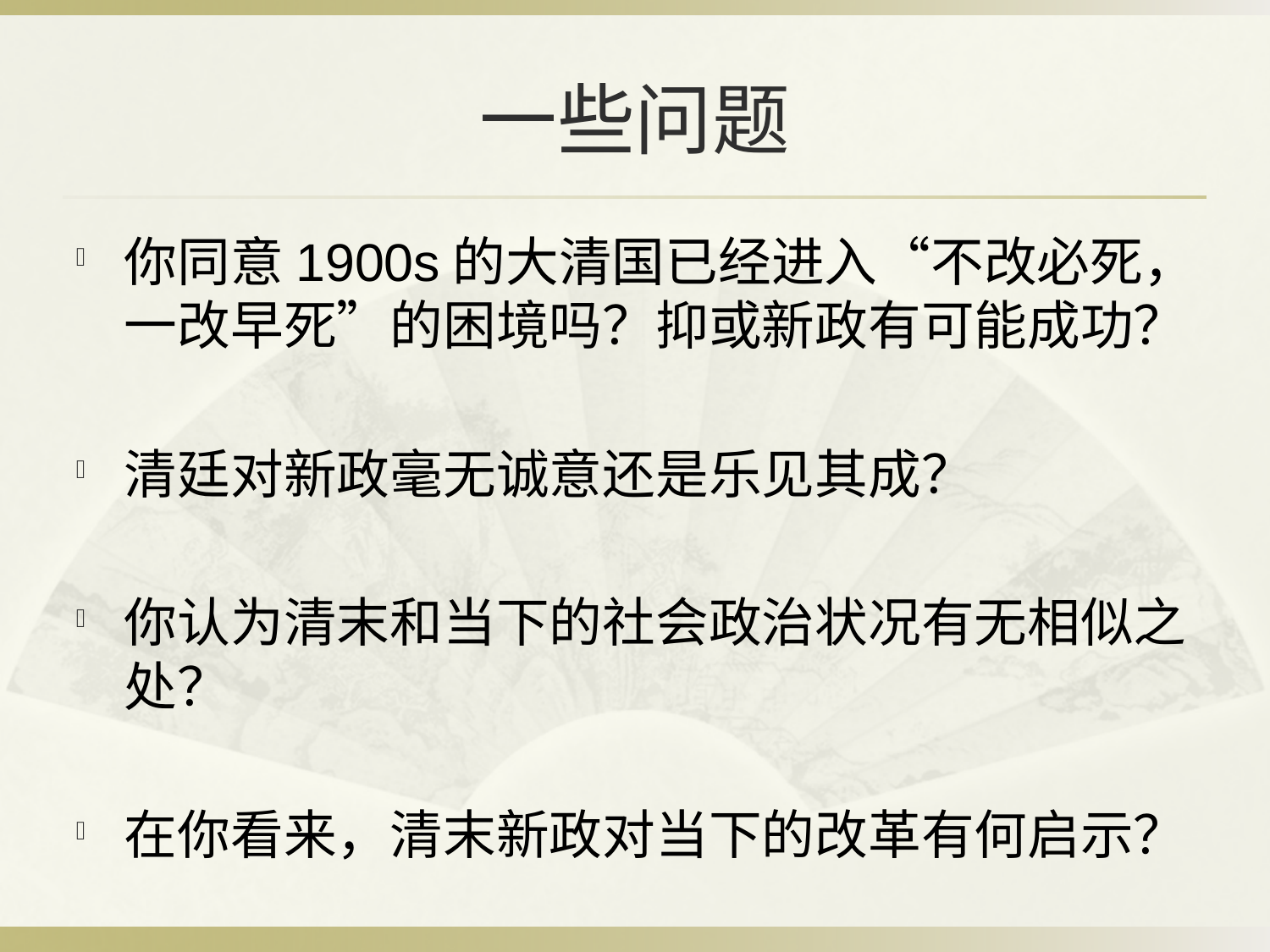

# 一些问题
你同意1900s的大清国已经进入“不改必死，一改早死”的困境吗？抑或新政有可能成功？

清廷对新政毫无诚意还是乐见其成？

你认为清末和当下的社会政治状况有无相似之处？

在你看来，清末新政对当下的改革有何启示？